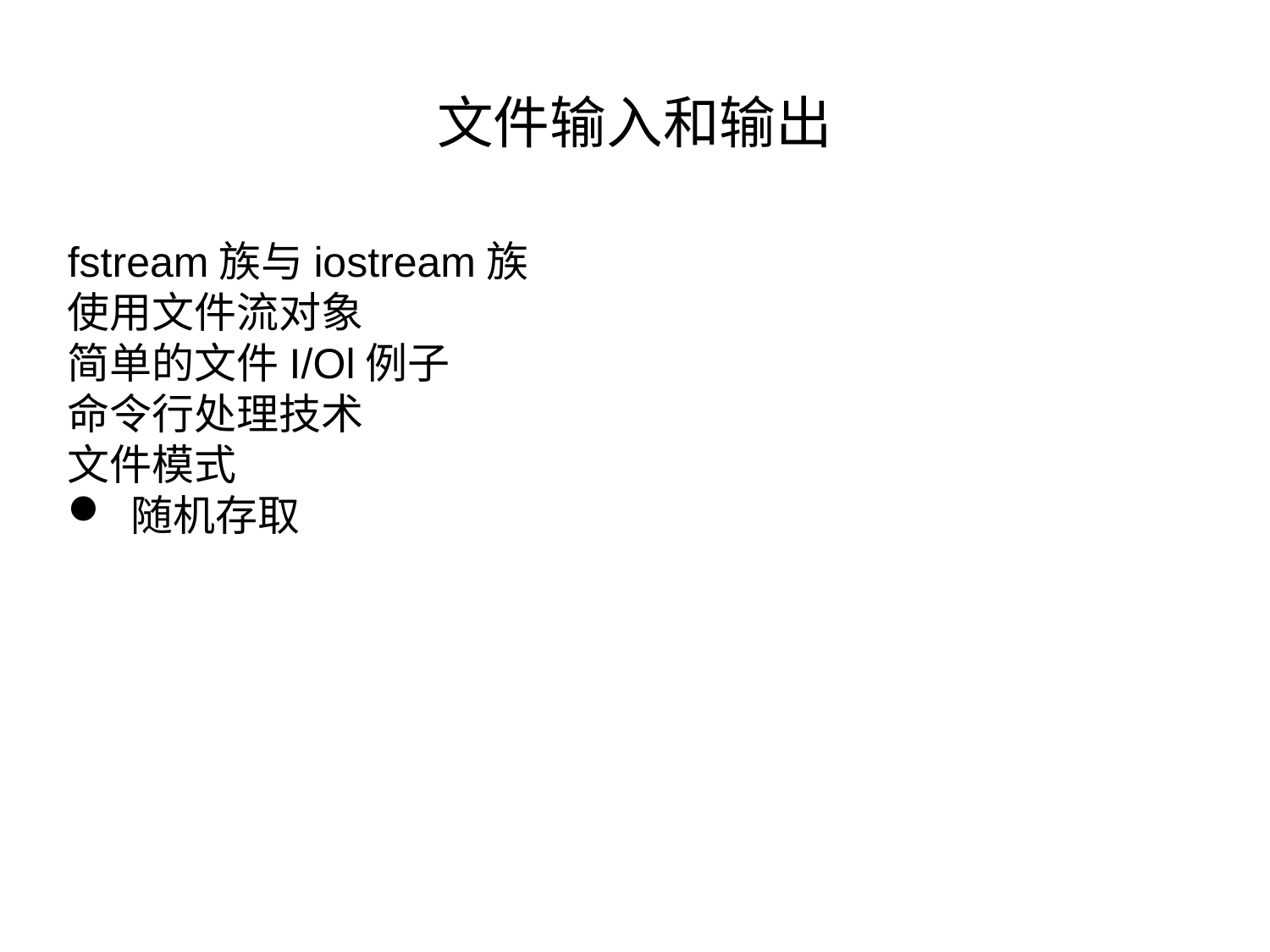

文件输入和输出
fstream族与iostream族
使用文件流对象
简单的文件I/Ol例子
命令行处理技术
文件模式
随机存取